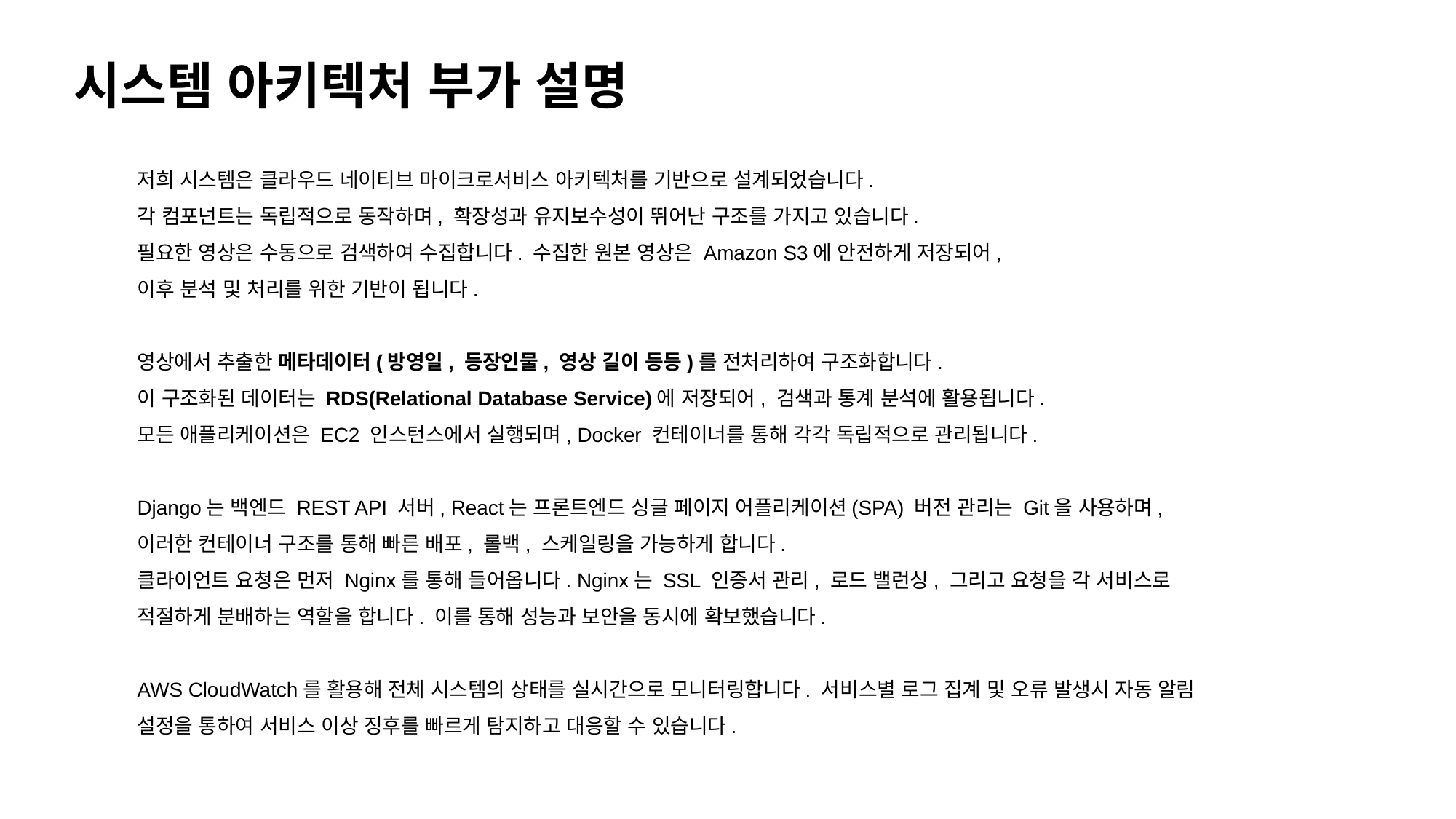

시스템 아키텍처 부가 설명
저희 시스템은 클라우드 네이티브 마이크로서비스 아키텍처를 기반으로 설계되었습니다.
각 컴포넌트는 독립적으로 동작하며, 확장성과 유지보수성이 뛰어난 구조를 가지고 있습니다.
필요한 영상은 수동으로 검색하여 수집합니다. 수집한 원본 영상은 Amazon S3에 안전하게 저장되어,
이후 분석 및 처리를 위한 기반이 됩니다.

영상에서 추출한 메타데이터(방영일, 등장인물, 영상 길이 등등)를 전처리하여 구조화합니다.
이 구조화된 데이터는 RDS(Relational Database Service)에 저장되어, 검색과 통계 분석에 활용됩니다.
모든 애플리케이션은 EC2 인스턴스에서 실행되며, Docker 컨테이너를 통해 각각 독립적으로 관리됩니다.

Django는 백엔드 REST API 서버, React는 프론트엔드 싱글 페이지 어플리케이션(SPA) 버전 관리는 Git을 사용하며, 이러한 컨테이너 구조를 통해 빠른 배포, 롤백, 스케일링을 가능하게 합니다.
클라이언트 요청은 먼저 Nginx를 통해 들어옵니다. Nginx는 SSL 인증서 관리, 로드 밸런싱, 그리고 요청을 각 서비스로 적절하게 분배하는 역할을 합니다. 이를 통해 성능과 보안을 동시에 확보했습니다.

AWS CloudWatch를 활용해 전체 시스템의 상태를 실시간으로 모니터링합니다. 서비스별 로그 집계 및 오류 발생시 자동 알림 설정을 통하여 서비스 이상 징후를 빠르게 탐지하고 대응할 수 있습니다.